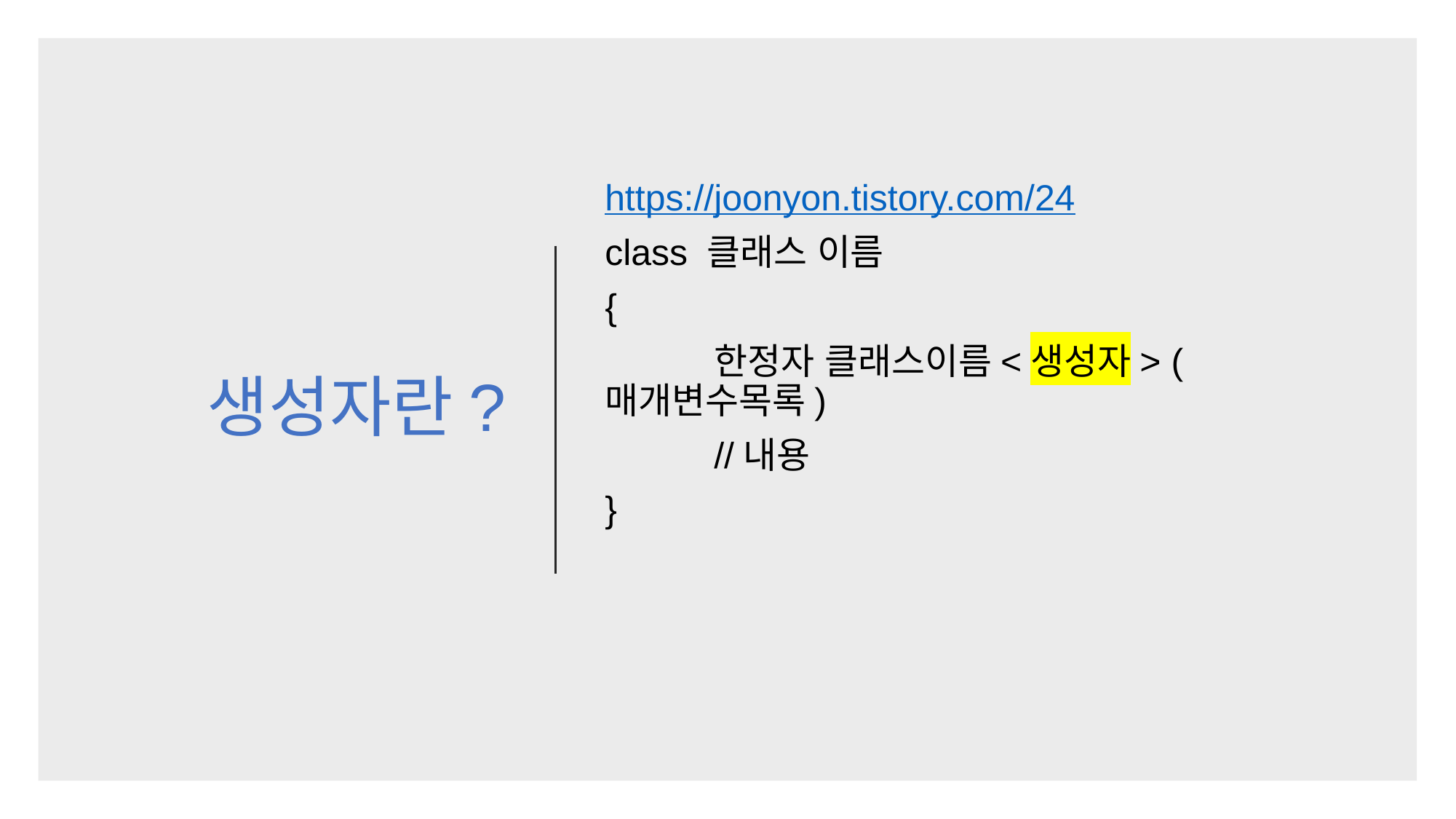

# 생성자란?
https://joonyon.tistory.com/24
class 클래스 이름
{
	한정자 클래스이름<생성자> (매개변수목록)
	//내용
}